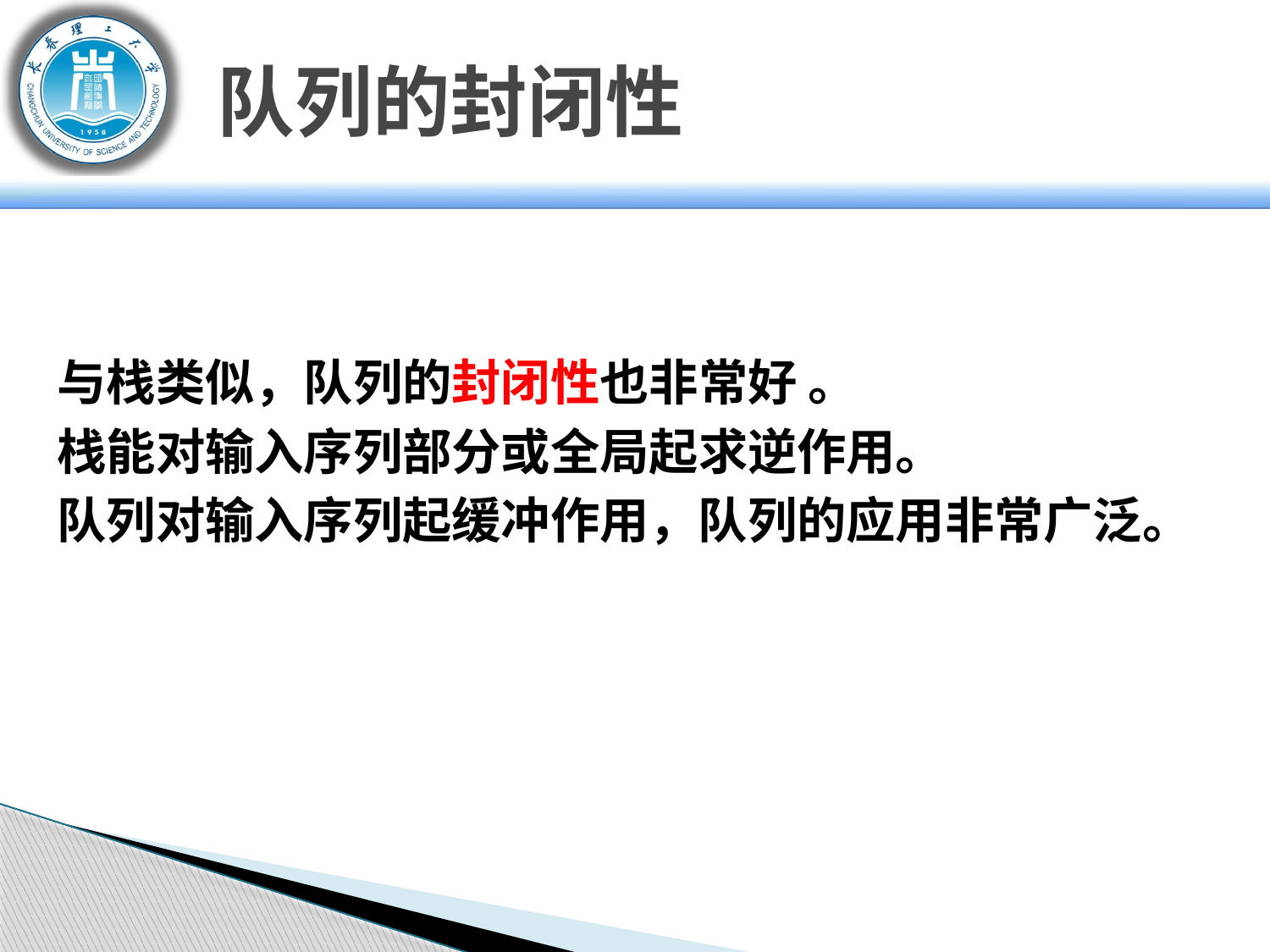

队列的封闭性

与栈类似，队列的封闭性也非常好 。
栈能对输入序列部分或全局起求逆作用。
队列对输入序列起缓冲作用，队列的应用非常广泛。